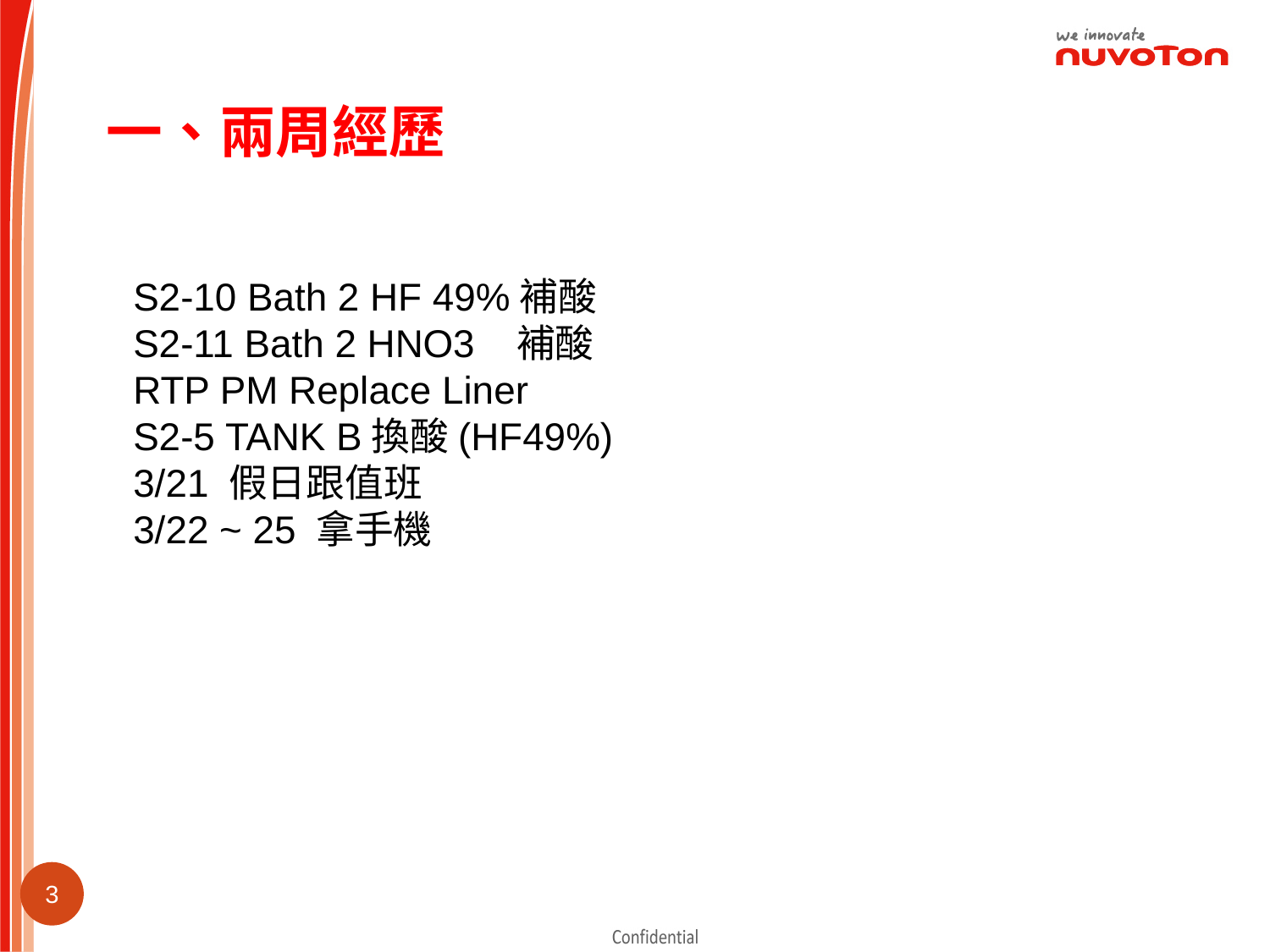

# 一、兩周經歷

S2-10 Bath 2 HF 49%補酸
S2-11 Bath 2 HNO3   補酸
RTP PM Replace Liner
S2-5 TANK B換酸(HF49%)
3/21 假日跟值班
3/22 ~ 25 拿手機

3